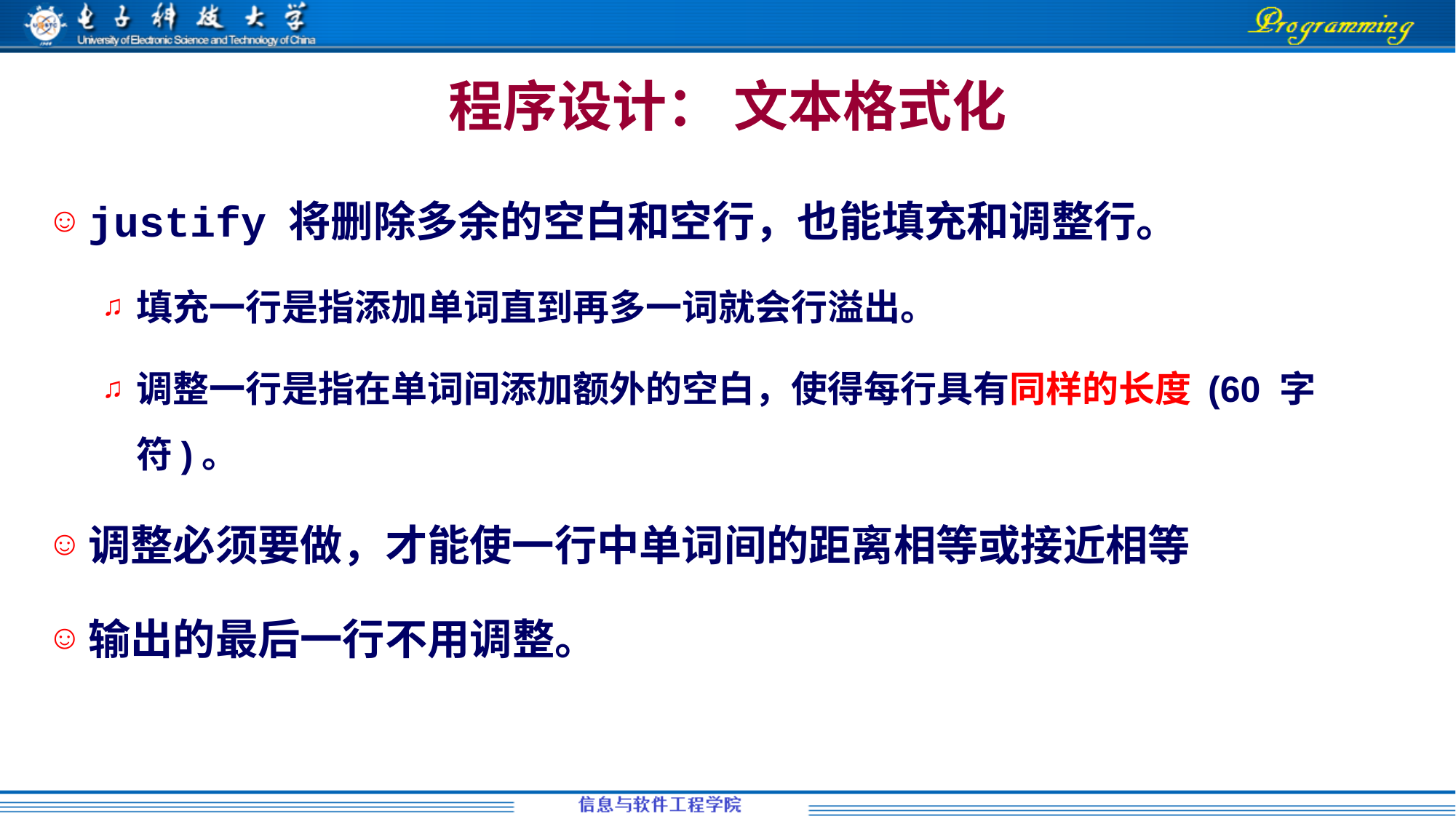

程序设计： 文本格式化
justify 将删除多余的空白和空行，也能填充和调整行。
填充一行是指添加单词直到再多一词就会行溢出。
调整一行是指在单词间添加额外的空白，使得每行具有同样的长度 (60 字符)。
调整必须要做，才能使一行中单词间的距离相等或接近相等
输出的最后一行不用调整。